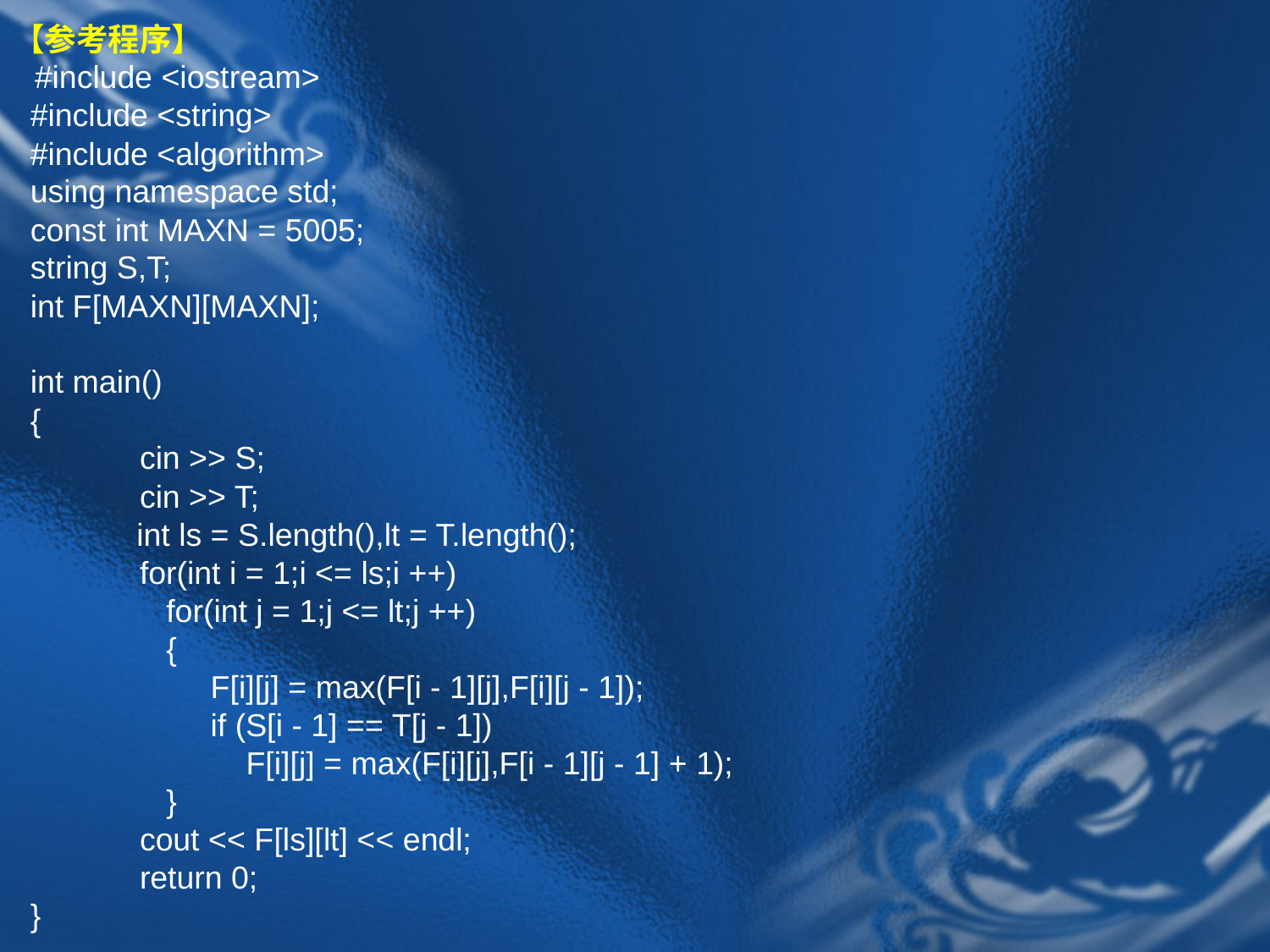

# 【参考程序】 #include <iostream> #include <string> #include <algorithm> using namespace std; const int MAXN = 5005; string S,T; int F[MAXN][MAXN]; int main() { cin >> S; cin >> T; int ls = S.length(),lt = T.length(); for(int i = 1;i <= ls;i ++) for(int j = 1;j <= lt;j ++) { F[i][j] = max(F[i - 1][j],F[i][j - 1]); if (S[i - 1] == T[j - 1]) F[i][j] = max(F[i][j],F[i - 1][j - 1] + 1); } cout << F[ls][lt] << endl; return 0; }